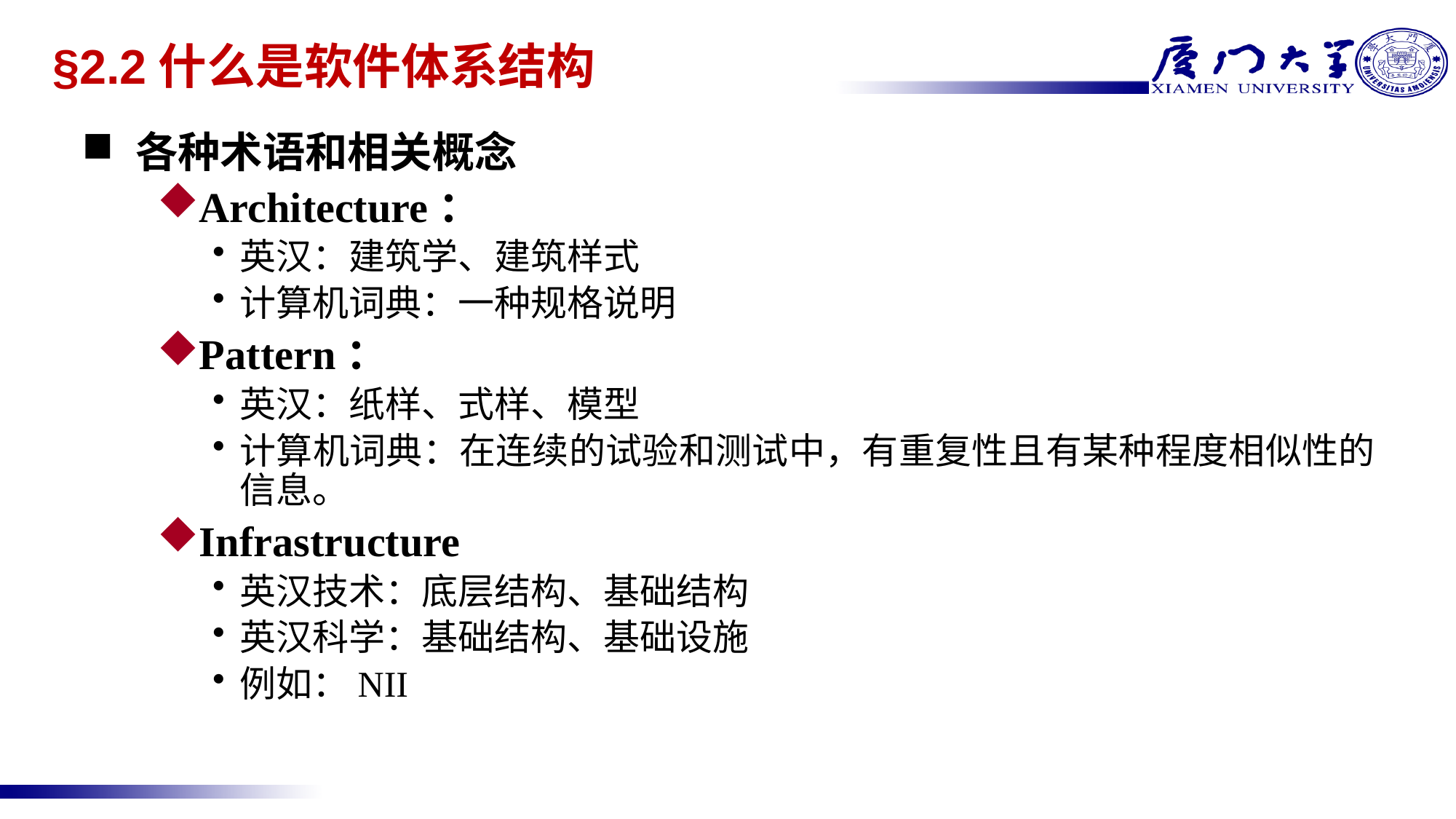

# §2.2什么是软件体系结构
各种术语和相关概念
Architecture：
英汉：建筑学、建筑样式
计算机词典：一种规格说明
Pattern：
英汉：纸样、式样、模型
计算机词典：在连续的试验和测试中，有重复性且有某种程度相似性的信息。
Infrastructure
英汉技术：底层结构、基础结构
英汉科学：基础结构、基础设施
例如：NII